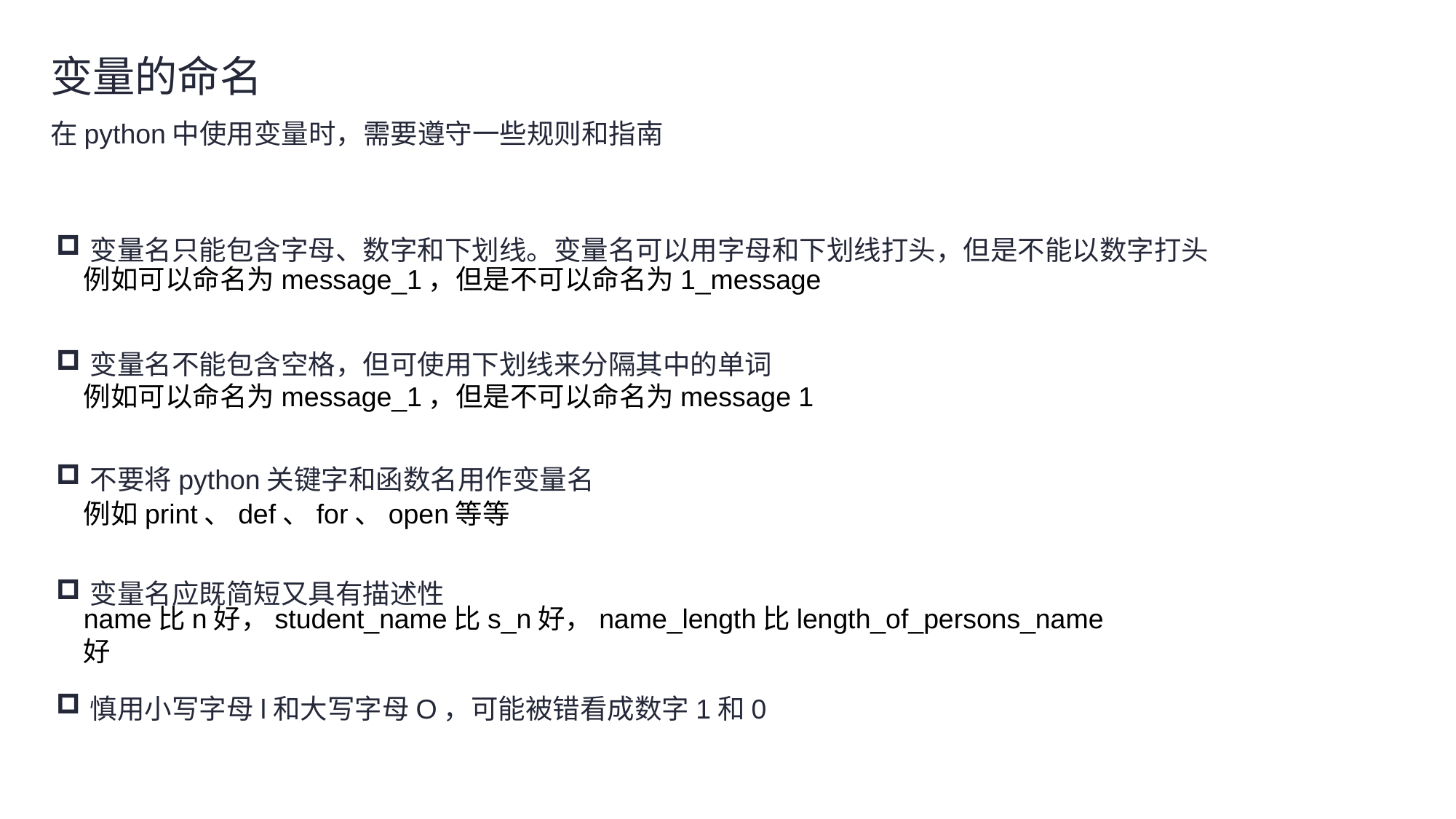

变量的命名
在python中使用变量时，需要遵守一些规则和指南
变量名只能包含字母、数字和下划线。变量名可以用字母和下划线打头，但是不能以数字打头
变量名不能包含空格，但可使用下划线来分隔其中的单词
不要将python关键字和函数名用作变量名
变量名应既简短又具有描述性
慎用小写字母l和大写字母O，可能被错看成数字1和0
例如可以命名为message_1，但是不可以命名为1_message
例如可以命名为message_1，但是不可以命名为message 1
例如print、def、for、open等等
name比n好，student_name比s_n好，name_length比length_of_persons_name好